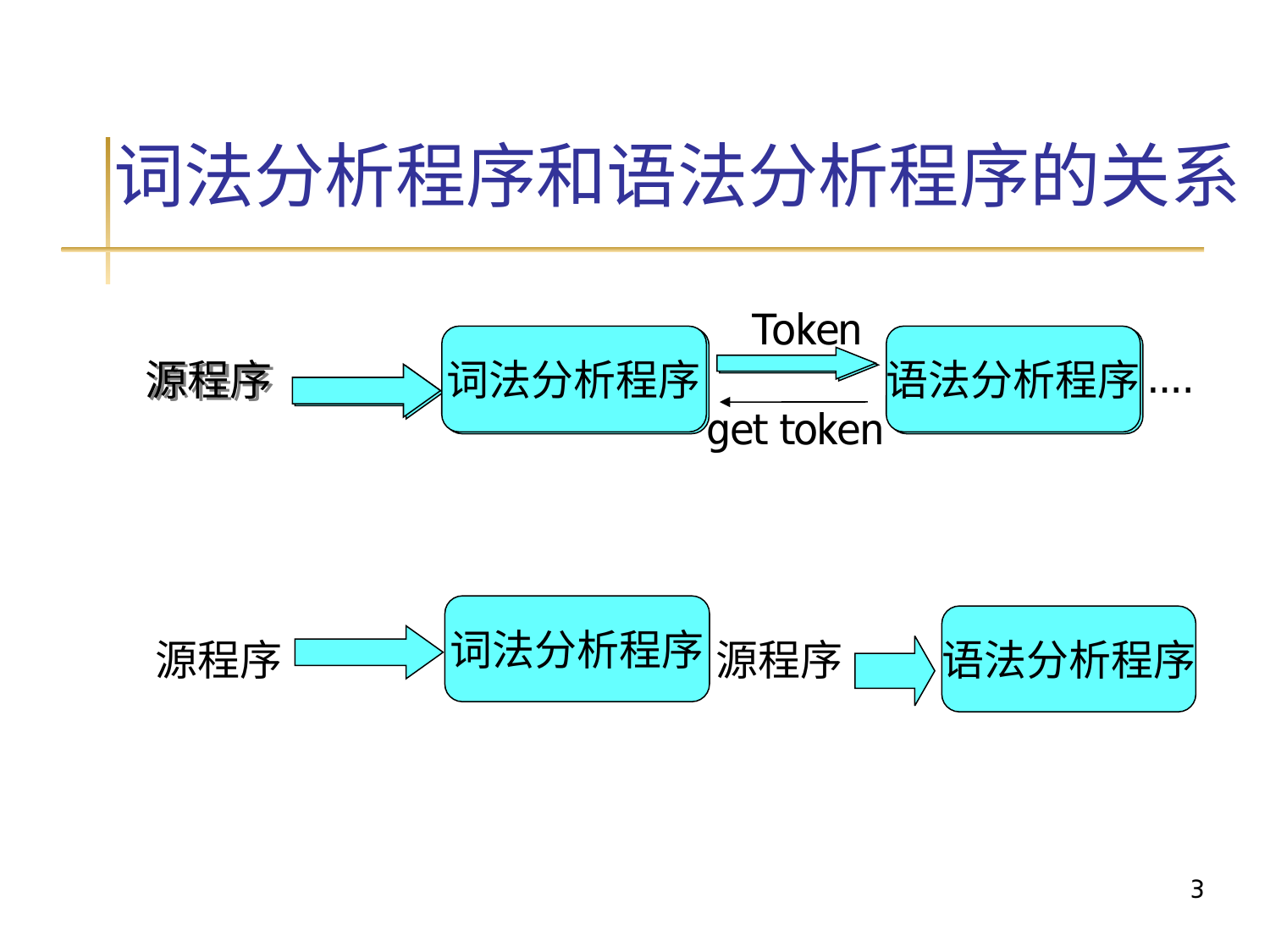

# 词法分析程序和语法分析程序的关系
Token
源程序
词法分析程序
语法分析程序
源程序
词法分析程序
语法分析程序
….

get token

词法分析程序
源程序
源程序
语法分析程序

3